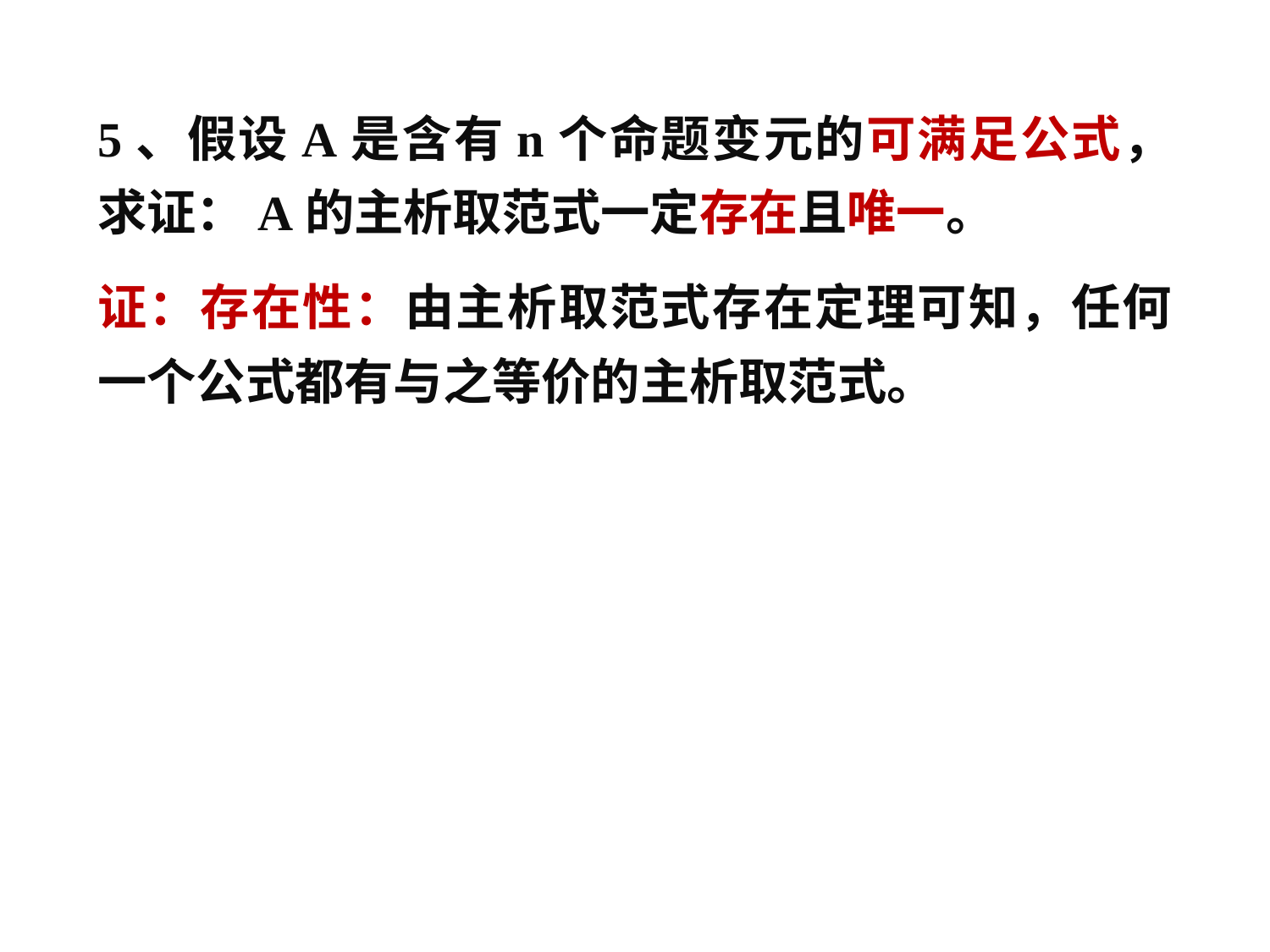

5、假设A是含有n个命题变元的可满足公式，求证：A的主析取范式一定存在且唯一。
证：存在性：由主析取范式存在定理可知，任何一个公式都有与之等价的主析取范式。